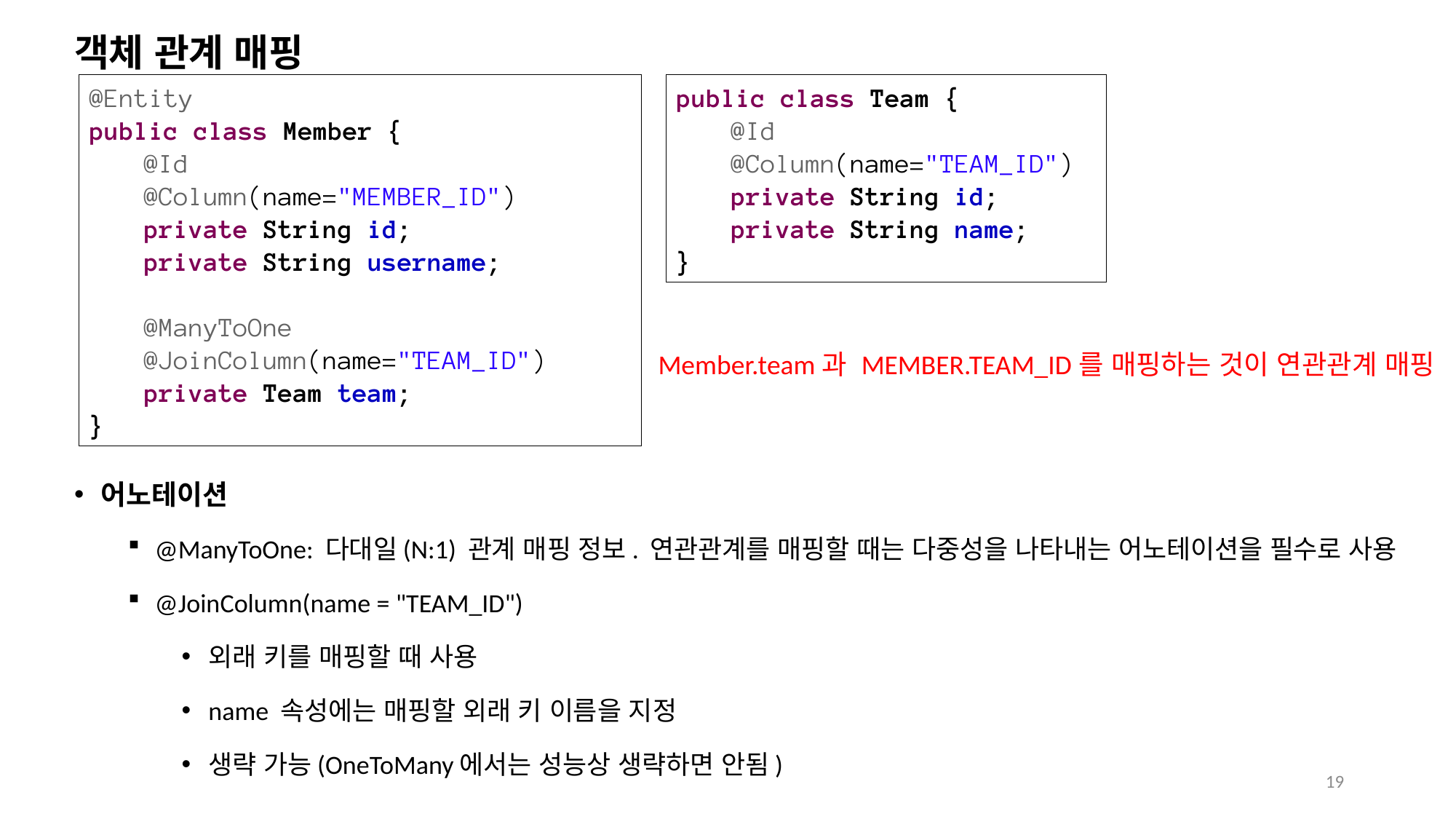

# 객체 관계 매핑
@Entity
public class Member {
@Id
@Column(name="MEMBER_ID")
private String id;
private String username;

@ManyToOne
@JoinColumn(name="TEAM_ID")
private Team team;
}
public class Team {
@Id
@Column(name="TEAM_ID")
private String id;
private String name;
}

어노테이션
@ManyToOne: 다대일(N:1) 관계 매핑 정보. 연관관계를 매핑할 때는 다중성을 나타내는 어노테이션을 필수로 사용
@JoinColumn(name = "TEAM_ID")
외래 키를 매핑할 때 사용
name 속성에는 매핑할 외래 키 이름을 지정
생략 가능(OneToMany에서는 성능상 생략하면 안됨)

Member.team과 MEMBER.TEAM_ID를 매핑하는 것이 연관관계 매핑
19